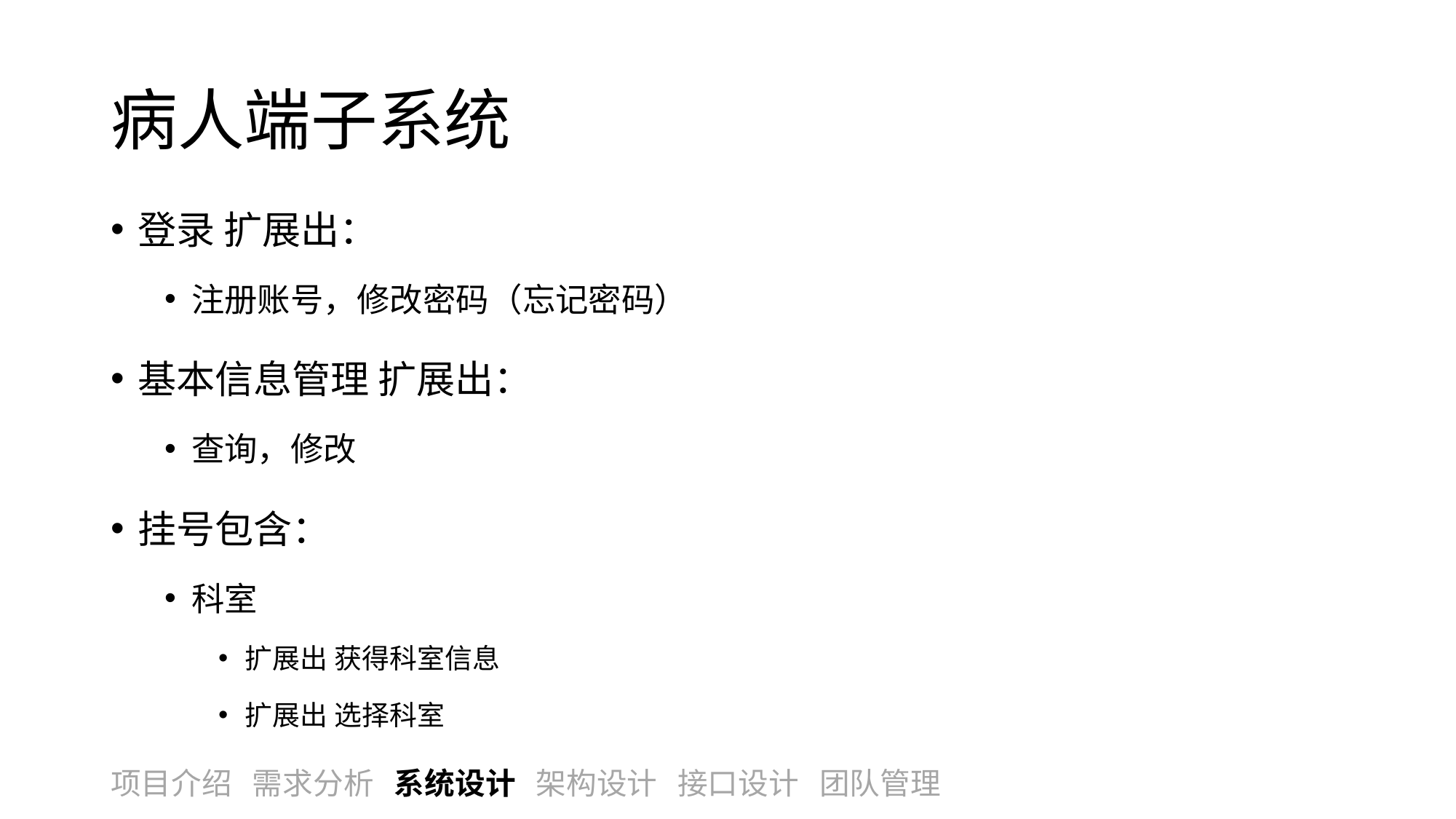

# 病人端子系统
登录 扩展出：
注册账号，修改密码（忘记密码）
基本信息管理 扩展出：
查询，修改
挂号包含：
科室
扩展出 获得科室信息
扩展出 选择科室